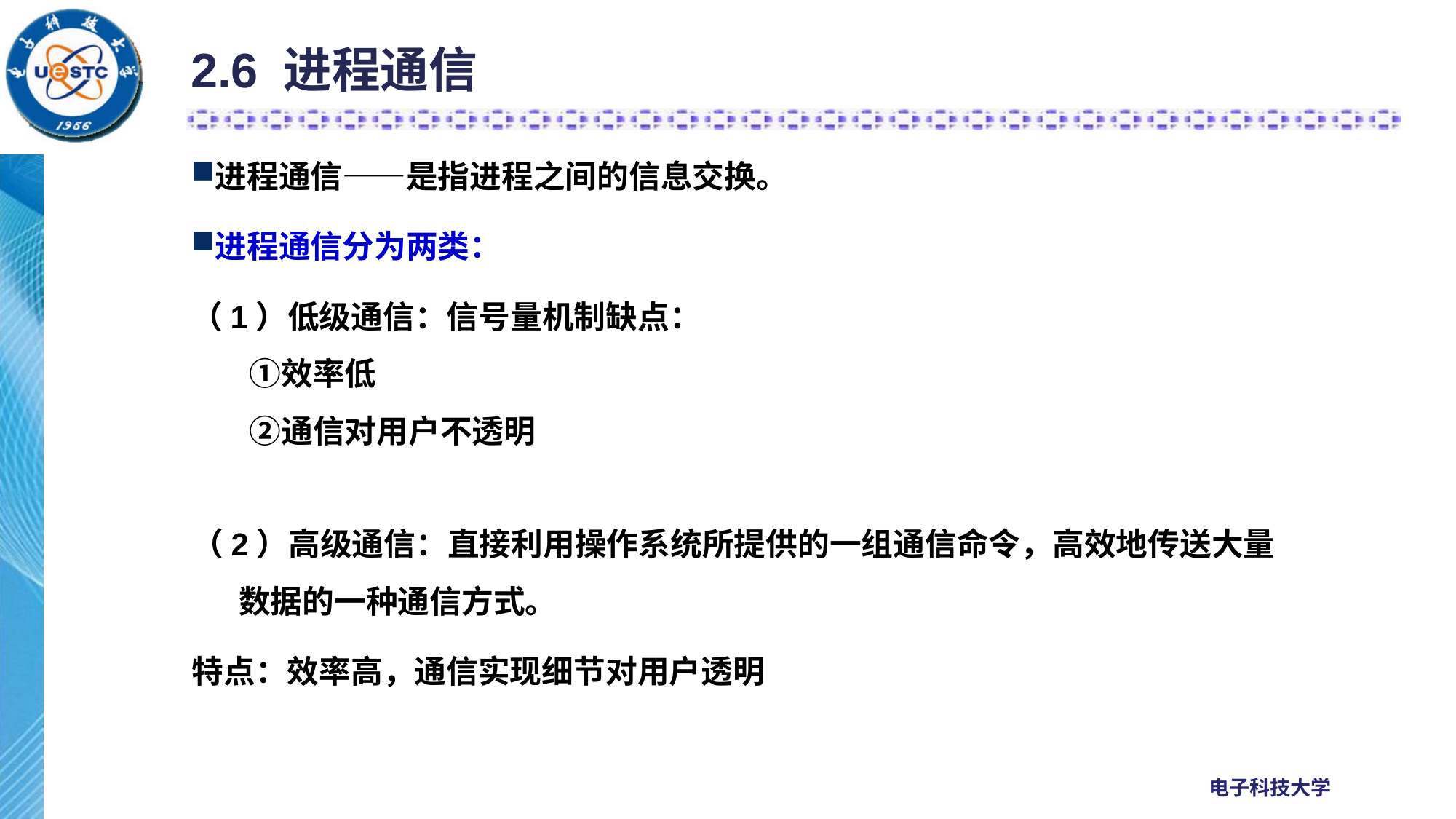

2.6 进程通信
进程通信——是指进程之间的信息交换。
进程通信分为两类：
（1）低级通信：信号量机制缺点：
效率低
通信对用户不透明
（2）高级通信：直接利用操作系统所提供的一组通信命令，高效地传送大量数据的一种通信方式。
特点：效率高，通信实现细节对用户透明